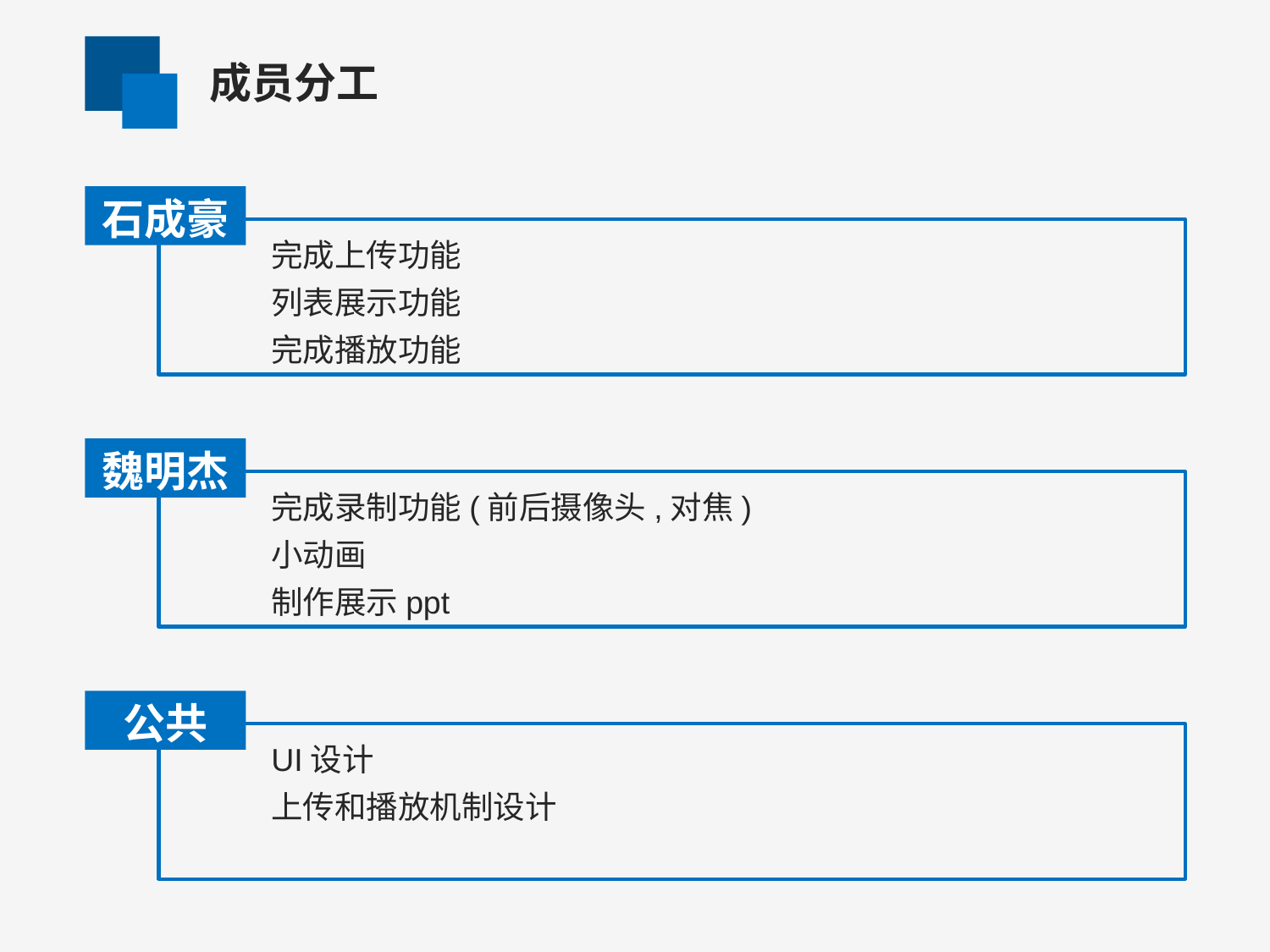

成员分工
石成豪
完成上传功能
列表展示功能
完成播放功能
魏明杰
完成录制功能(前后摄像头,对焦)
小动画
制作展示ppt
公共
UI设计
上传和播放机制设计